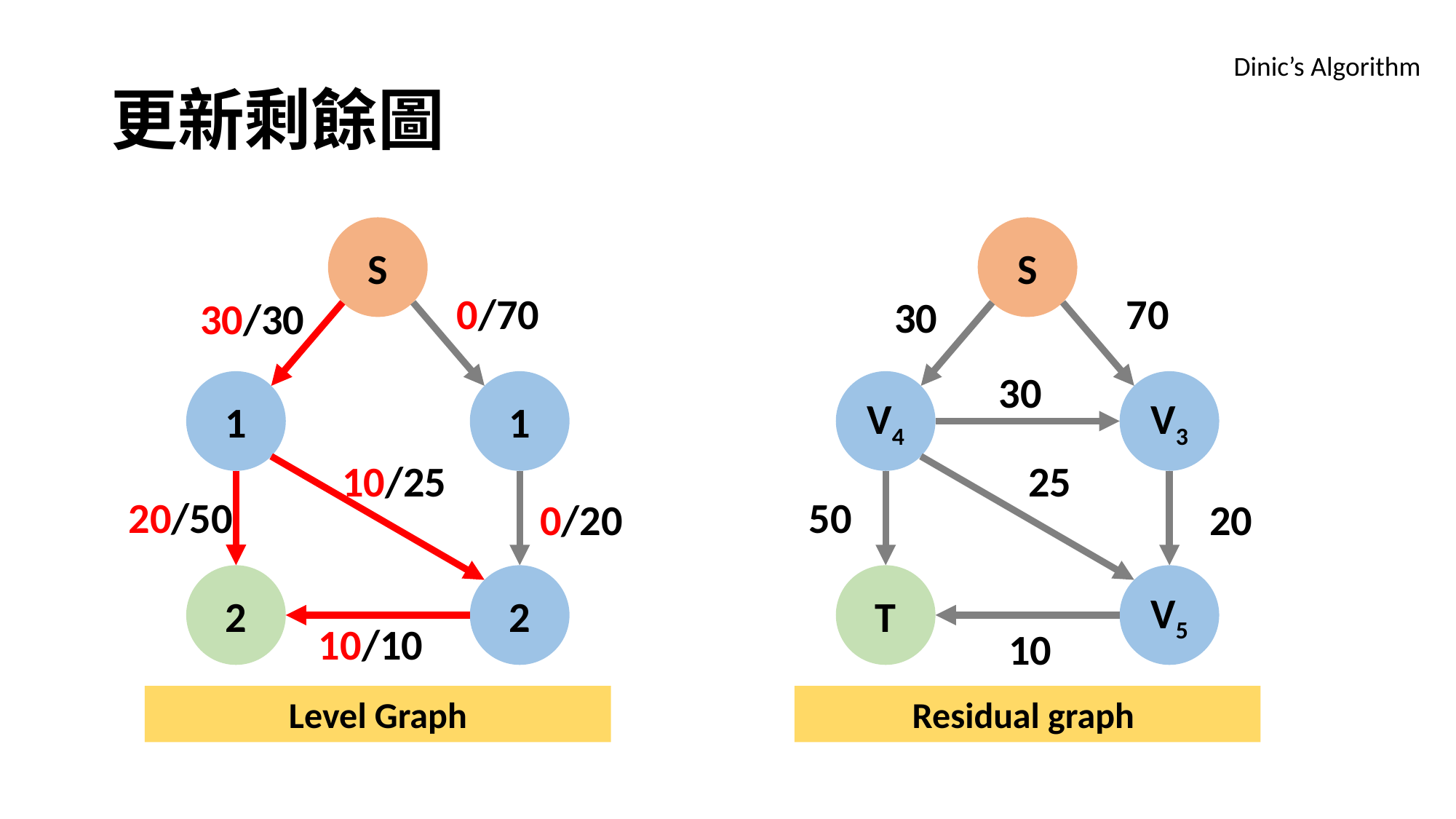

# 更新剩餘圖
Dinic’s Algorithm
S
S
0/70
70
30
30/30
30
1
1
V4
V3
10/25
25
20/50
50
0/20
20
2
V5
2
T
10/10
10
Level Graph
Residual graph